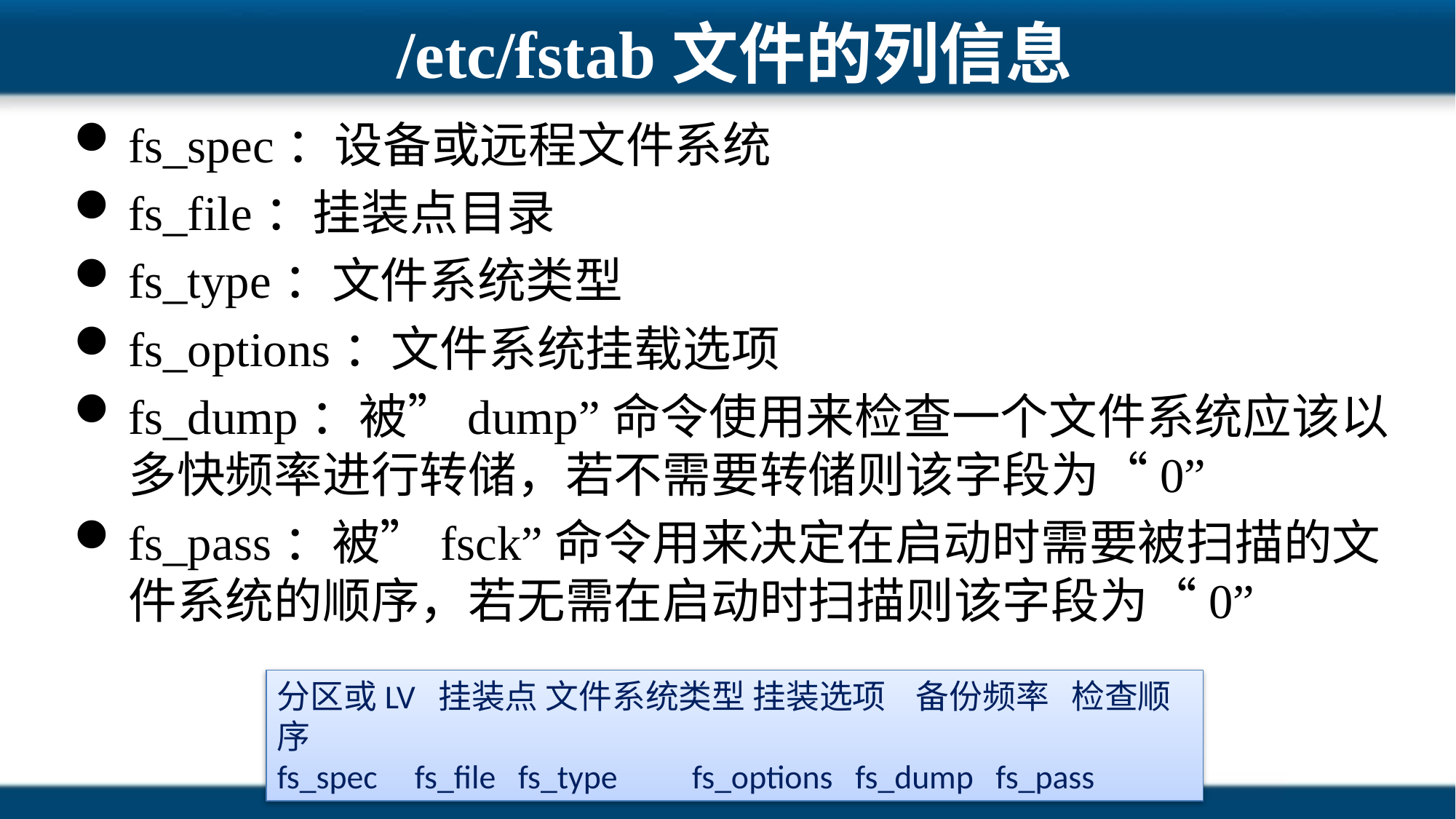

# /etc/fstab文件的列信息
fs_spec：设备或远程文件系统
fs_file：挂装点目录
fs_type：文件系统类型
fs_options：文件系统挂载选项
fs_dump：被”dump”命令使用来检查一个文件系统应该以多快频率进行转储，若不需要转储则该字段为“0”
fs_pass：被”fsck”命令用来决定在启动时需要被扫描的文件系统的顺序，若无需在启动时扫描则该字段为“0”
分区或LV  挂装点 文件系统类型 挂装选项    备份频率   检查顺序
fs_spec     fs_file   fs_type          fs_options   fs_dump   fs_pass